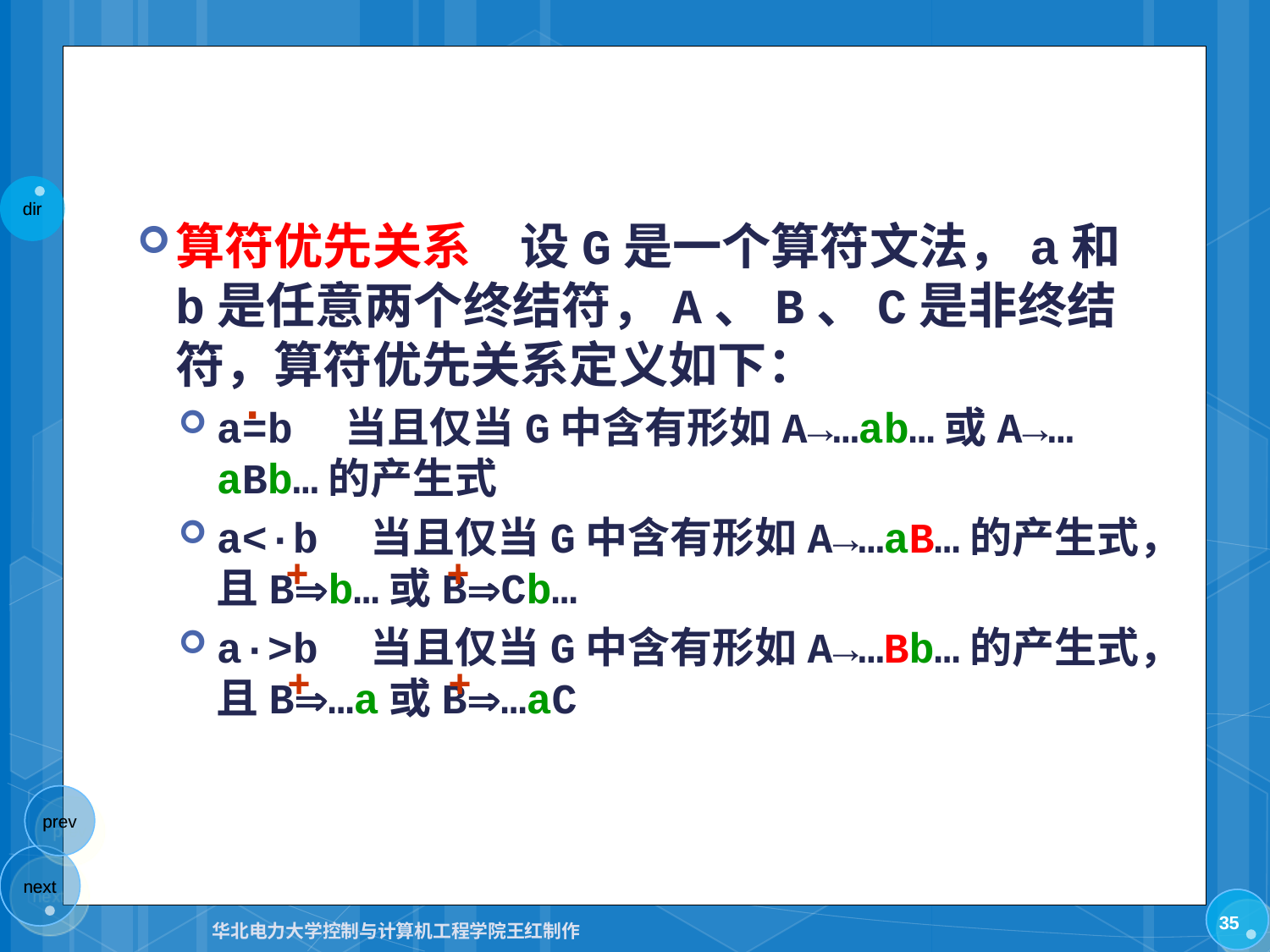

#
算符优先关系　设G是一个算符文法，a和b是任意两个终结符，A、B、C是非终结符，算符优先关系定义如下：
a=b　当且仅当G中含有形如A→…ab…或A→…aBb…的产生式
a<·b　当且仅当G中含有形如A→…aB…的产生式，且B⇒b…或B⇒Cb…
a·>b　当且仅当G中含有形如A→…Bb…的产生式，且B⇒…a或B⇒…aC
·
+
+
+
+
35
华北电力大学控制与计算机工程学院王红制作